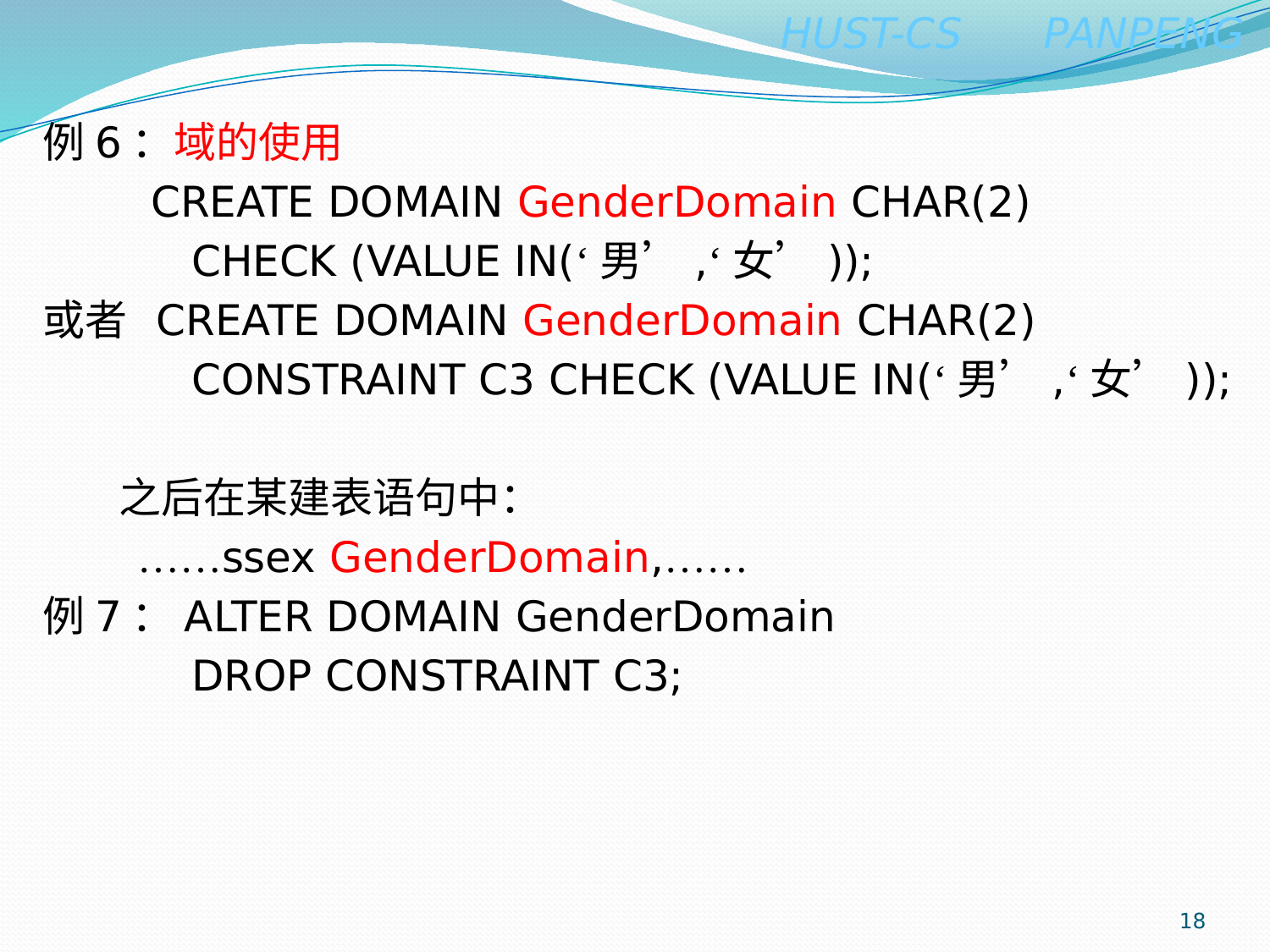

例6：域的使用
        CREATE DOMAIN GenderDomain CHAR(2)
           CHECK (VALUE IN(‘男’,‘女’));
或者  CREATE DOMAIN GenderDomain CHAR(2)
           CONSTRAINT C3 CHECK (VALUE IN(‘男’,‘女’));

       之后在某建表语句中：
       ……ssex GenderDomain,……
例7：ALTER DOMAIN GenderDomain
           DROP CONSTRAINT C3;
18